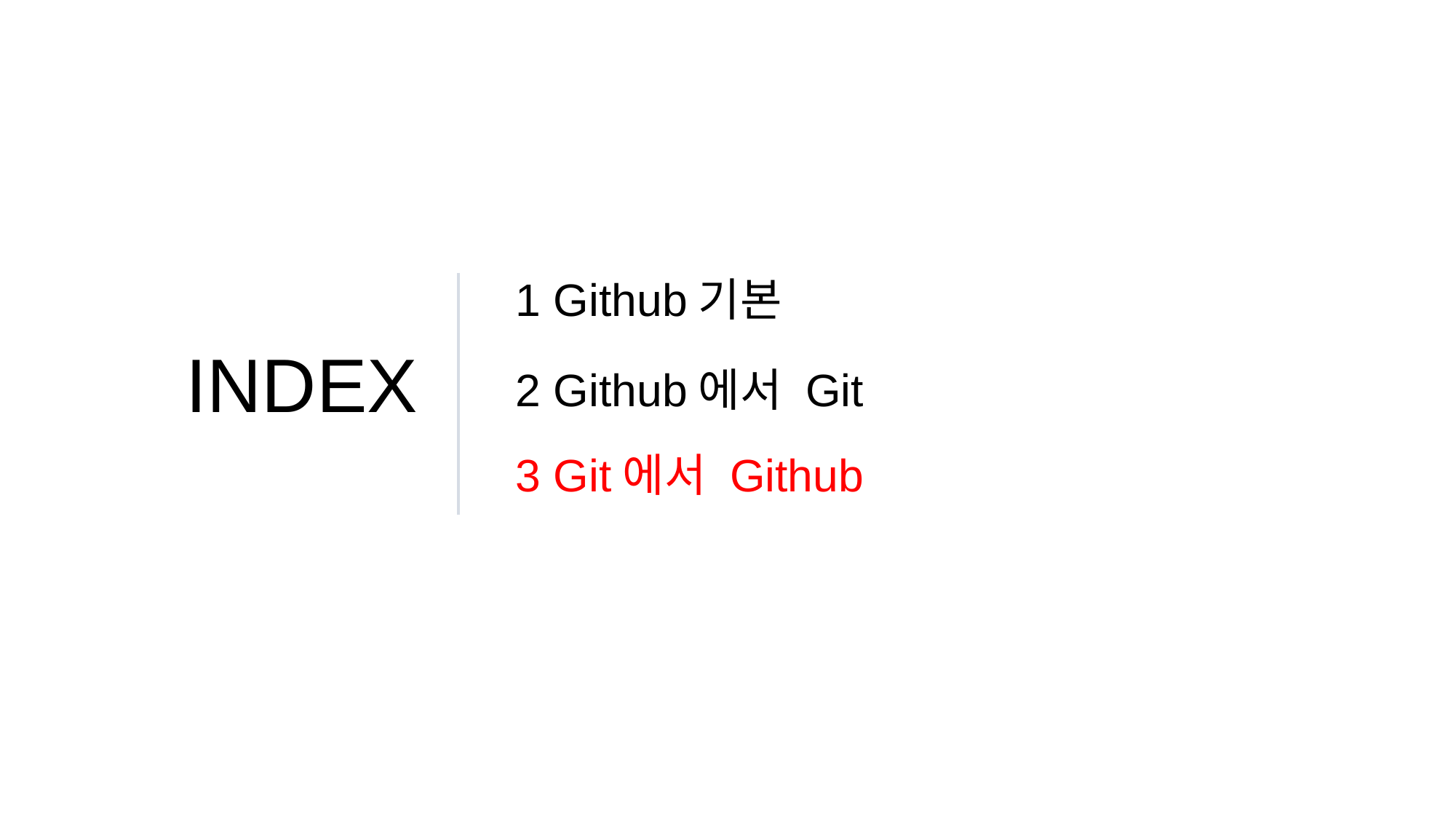

1 Github기본
INDEX
2 Github에서 Git
3 Git에서 Github